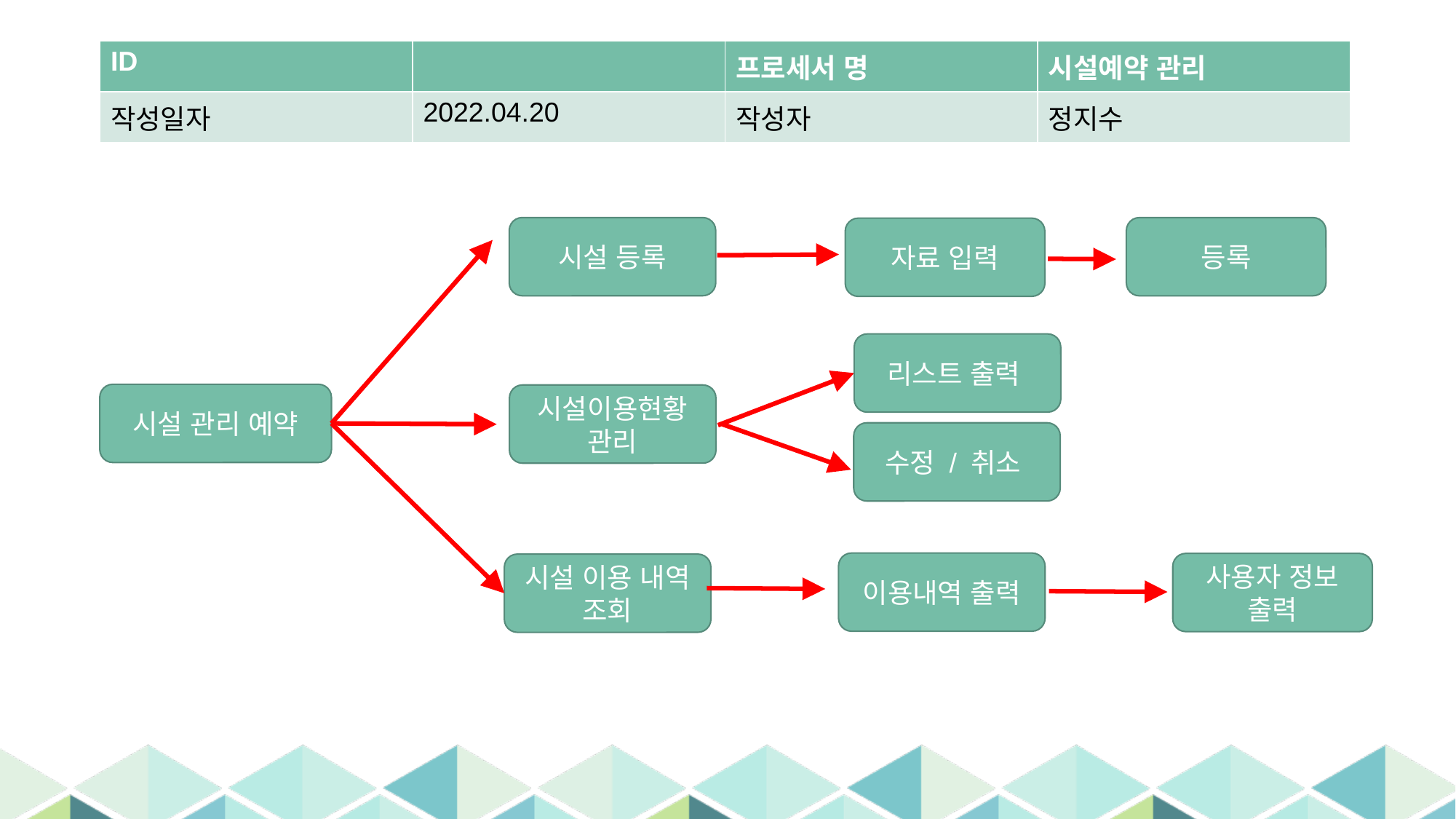

| ID |  | 프로세서 명 | 시설예약 관리 |
| --- | --- | --- | --- |
| 작성일자 | 2022.04.20 | 작성자 | 정지수 |
시설 등록
등록
자료 입력
리스트 출력
시설 관리 예약
시설이용현황 관리
수정 / 취소
이용내역 출력
사용자 정보 출력
시설 이용 내역 조회